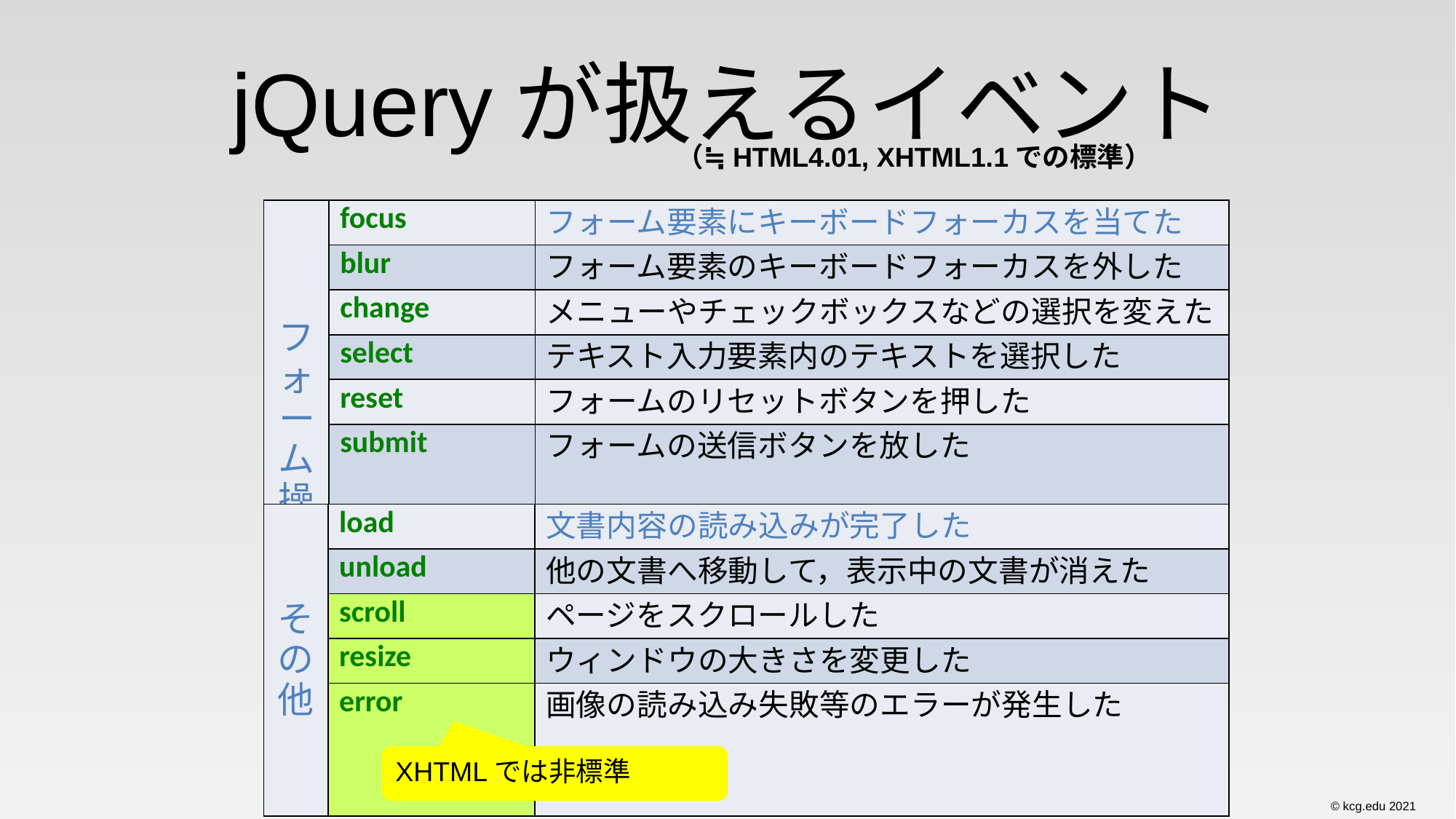

# jQueryが扱えるイベント
（≒HTML4.01, XHTML1.1での標準）
| フォーム操作 | focus | フォーム要素にキーボードフォーカスを当てた |
| --- | --- | --- |
|  | blur | フォーム要素のキーボードフォーカスを外した |
|  | change | メニューやチェックボックスなどの選択を変えた |
|  | select | テキスト入力要素内のテキストを選択した |
|  | reset | フォームのリセットボタンを押した |
|  | submit | フォームの送信ボタンを放した |
| その他 | load | 文書内容の読み込みが完了した |
| --- | --- | --- |
|  | unload | 他の文書へ移動して，表示中の文書が消えた |
|  | scroll | ページをスクロールした |
|  | resize | ウィンドウの大きさを変更した |
|  | error | 画像の読み込み失敗等のエラーが発生した |
XHTMLでは非標準